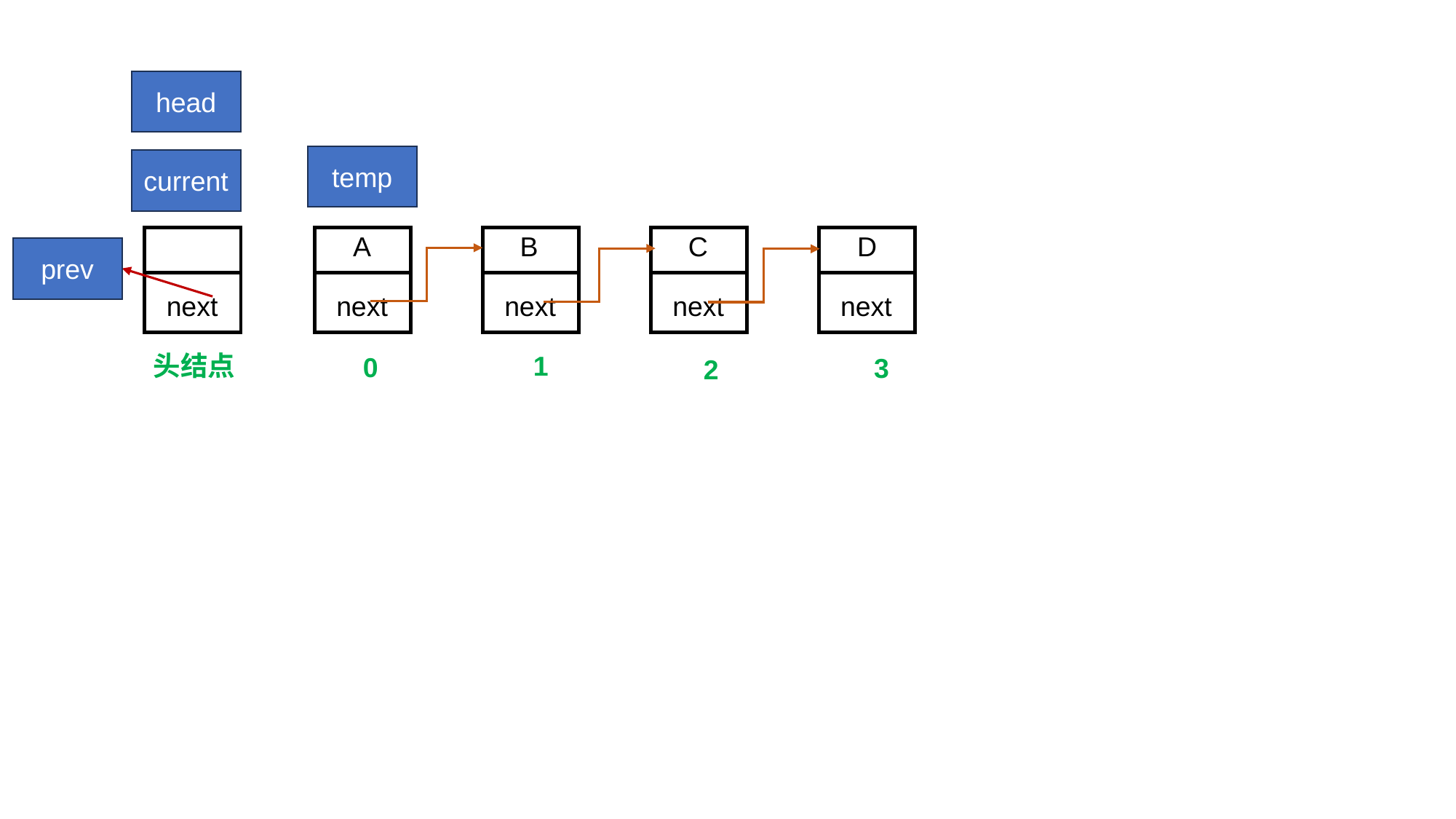

head
temp
current

next
A

next
B

next
C

next
D

next
prev
头结点
1
0
3
2